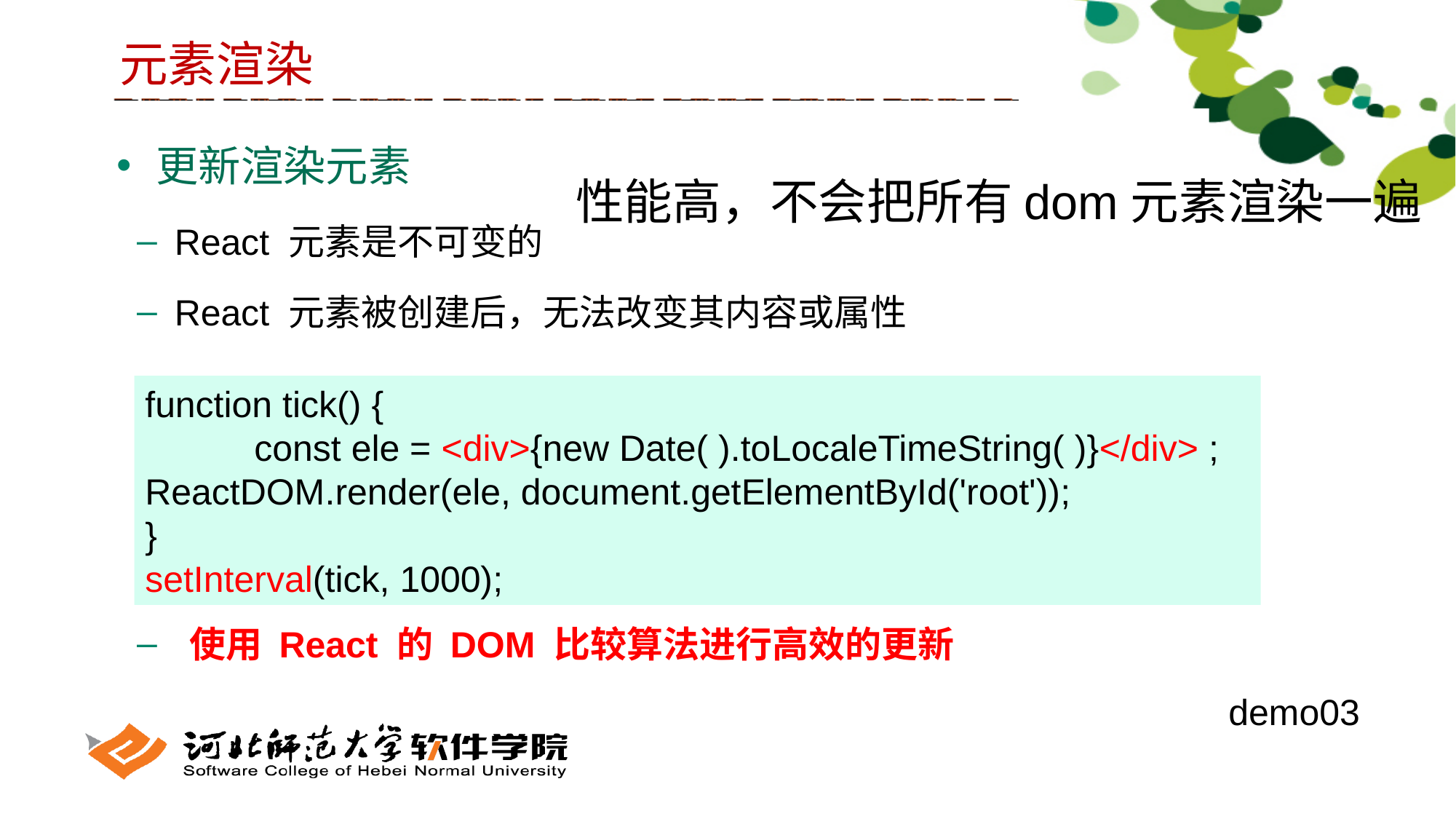

元素渲染
 更新渲染元素
 React 元素是不可变的
 React 元素被创建后，无法改变其内容或属性

  使用 React 的 DOM 比较算法进行高效的更新

性能高，不会把所有dom元素渲染一遍
function tick() {
	const ele = <div>{new Date( ).toLocaleTimeString( )}</div> ; 	ReactDOM.render(ele, document.getElementById('root'));
}
setInterval(tick, 1000);
demo03